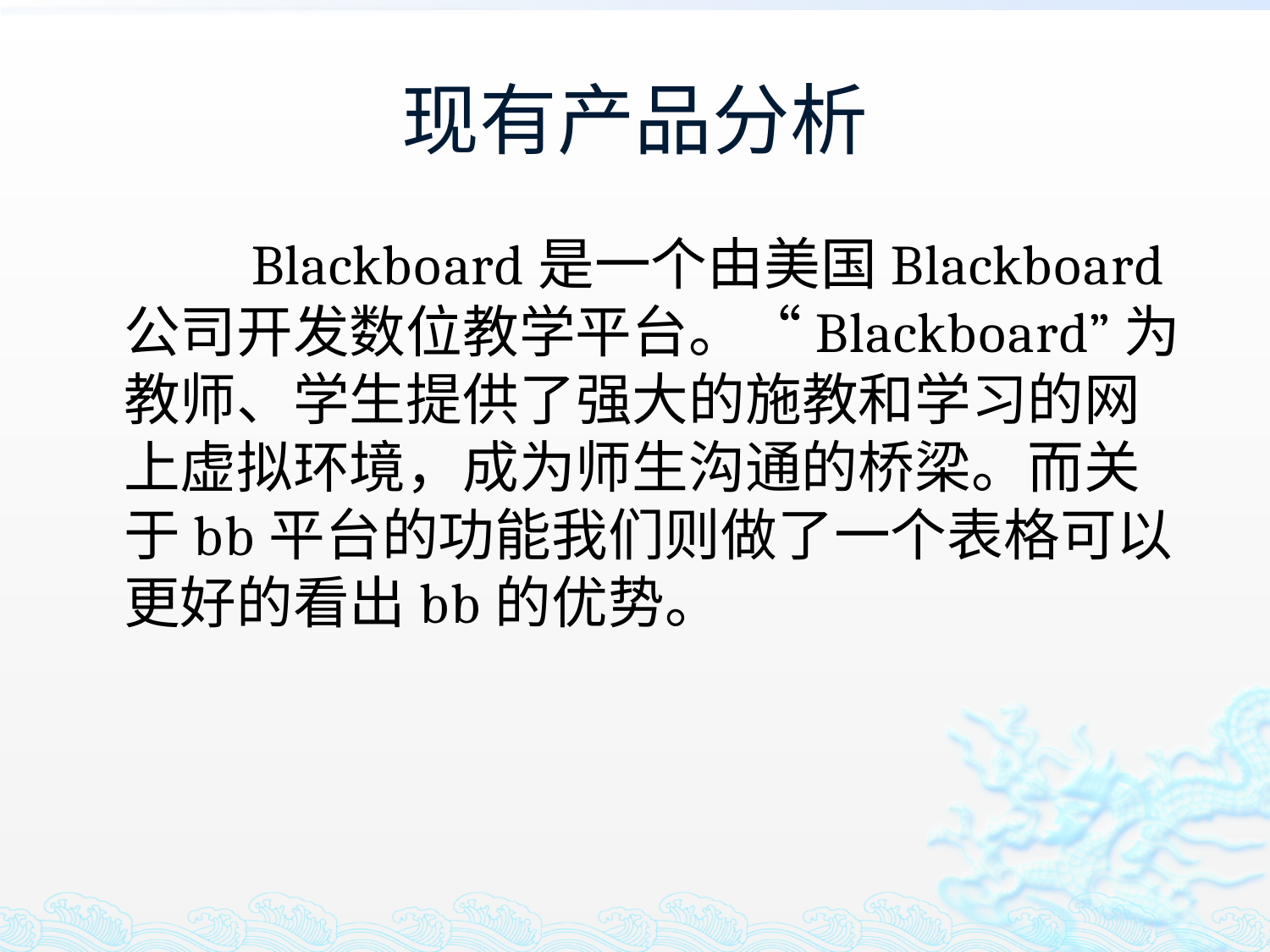

# 现有产品分析
		Blackboard是一个由美国Blackboard公司开发数位教学平台。“Blackboard”为教师、学生提供了强大的施教和学习的网上虚拟环境，成为师生沟通的桥梁。而关于bb平台的功能我们则做了一个表格可以更好的看出bb的优势。